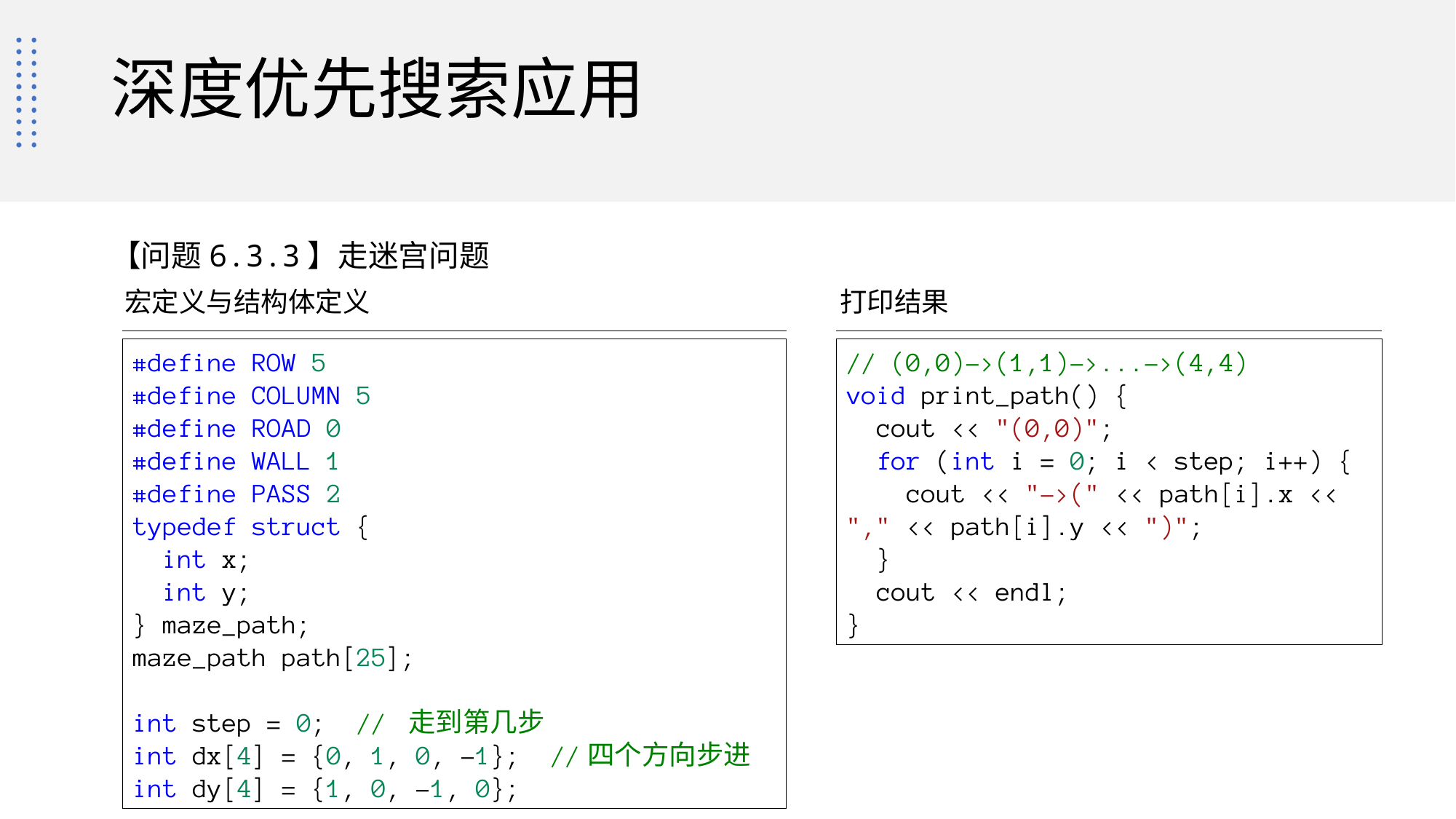

# 深度优先搜索应用
【问题6.3.3】走迷宫问题
宏定义与结构体定义
#define ROW 5
#define COLUMN 5
#define ROAD 0
#define WALL 1
#define PASS 2
typedef struct {
  int x;
  int y;
} maze_path;
maze_path path[25];
int step = 0;  // 走到第几步
int dx[4] = {0, 1, 0, -1};  //四个方向步进
int dy[4] = {1, 0, -1, 0};
打印结果
// (0,0)->(1,1)->...->(4,4)
void print_path() {
  cout << "(0,0)";
  for (int i = 0; i < step; i++) {
    cout << "->(" << path[i].x << "," << path[i].y << ")";
  }
  cout << endl;
}